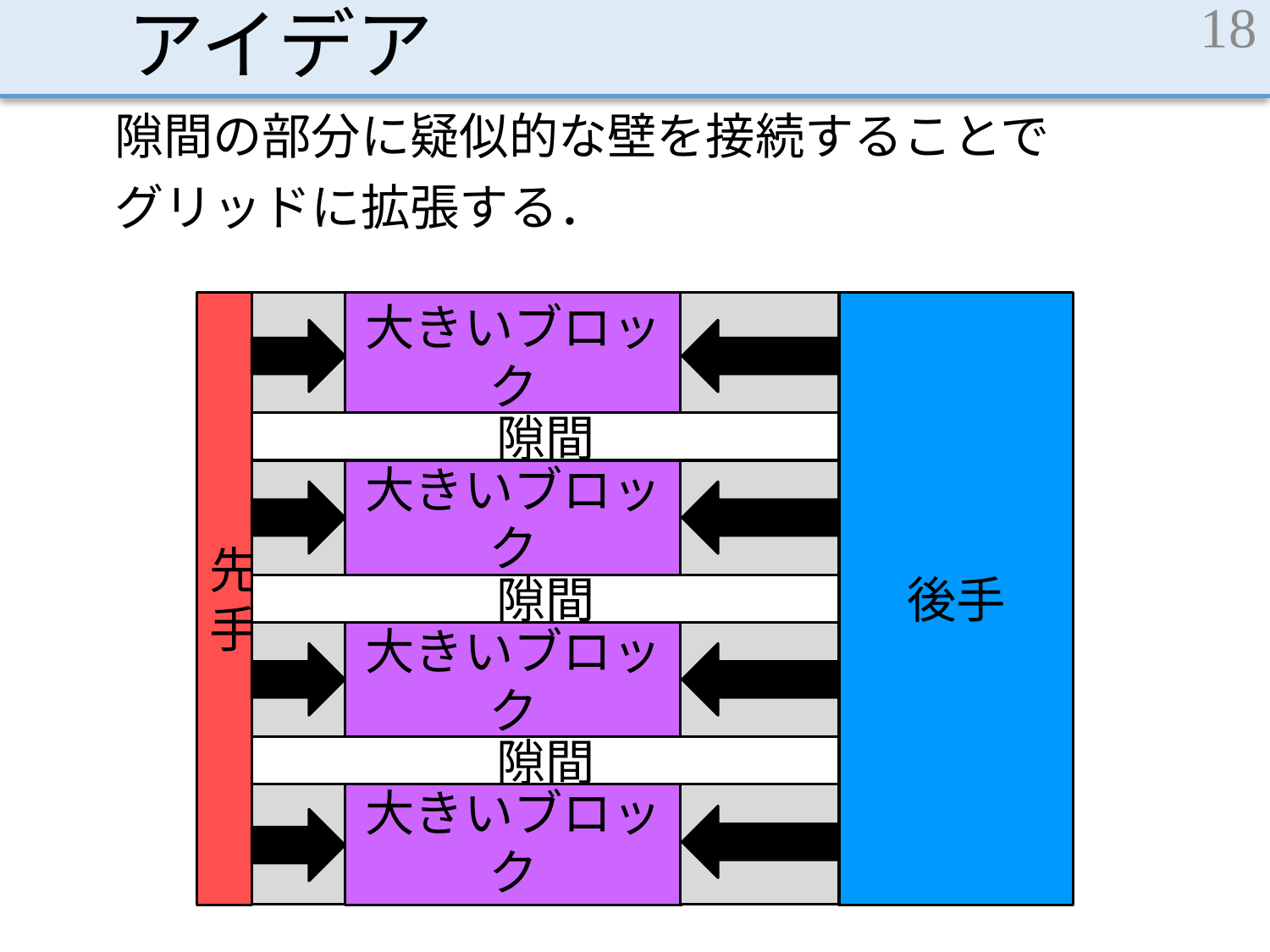

# アイデア
18
隙間の部分に疑似的な壁を接続することで
グリッドに拡張する．
先手

大きいブロック

後手

隙間

大きいブロック

隙間

大きいブロック

隙間

大きいブロック